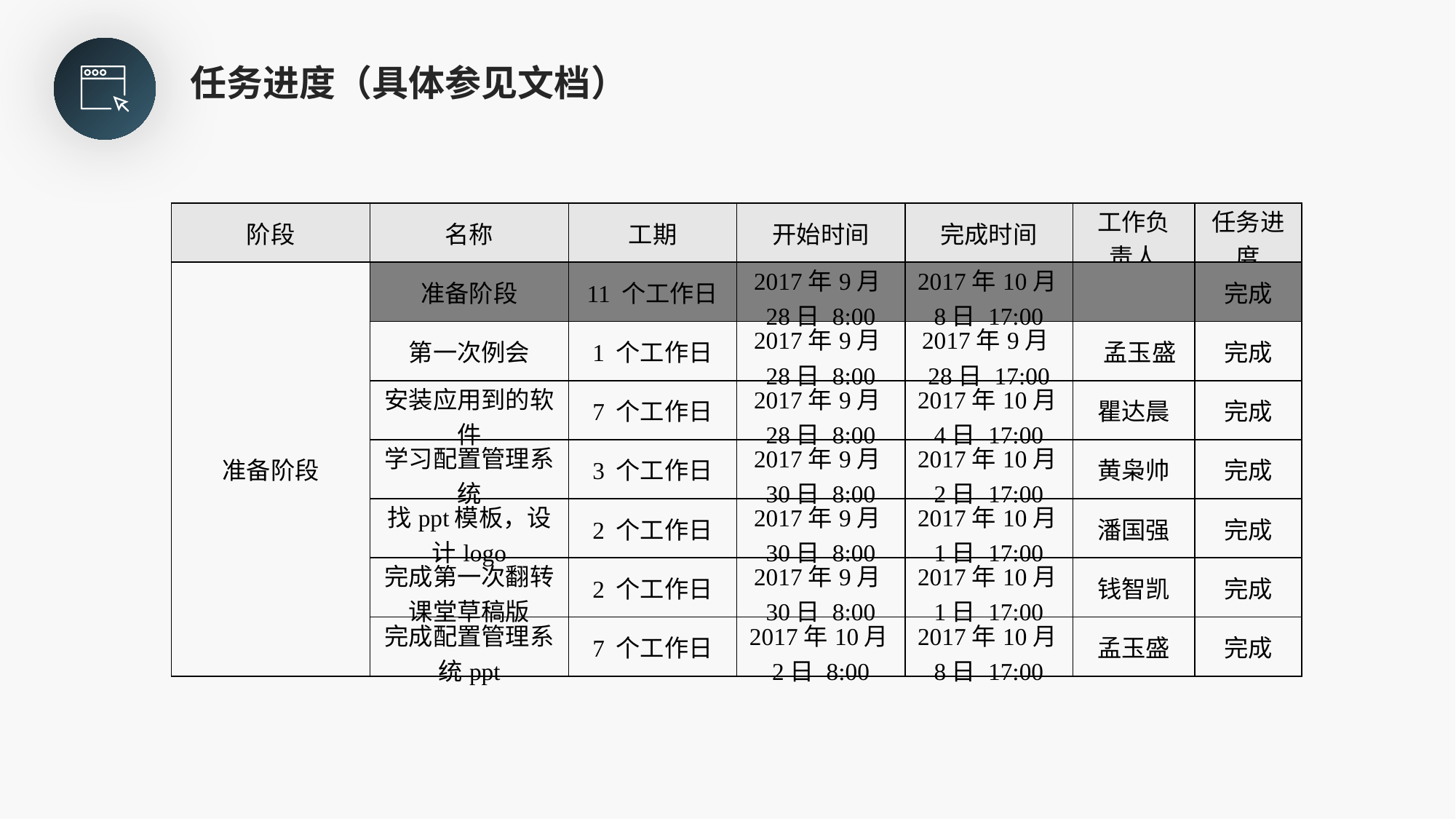

任务进度（具体参见文档）

| 阶段 | 名称 | 工期 | 开始时间 | 完成时间 | 工作负责人 | 任务进度 |
| --- | --- | --- | --- | --- | --- | --- |
| 准备阶段 | 准备阶段 | 11 个工作日 | 2017年9月28日 8:00 | 2017年10月8日 17:00 |  | 完成 |
|  | 第一次例会 | 1 个工作日 | 2017年9月28日 8:00 | 2017年9月28日 17:00 | 孟玉盛 | 完成 |
|  | 安装应用到的软件 | 7 个工作日 | 2017年9月28日 8:00 | 2017年10月4日 17:00 | 瞿达晨 | 完成 |
|  | 学习配置管理系统 | 3 个工作日 | 2017年9月30日 8:00 | 2017年10月2日 17:00 | 黄枭帅 | 完成 |
|  | 找ppt模板，设计logo | 2 个工作日 | 2017年9月30日 8:00 | 2017年10月1日 17:00 | 潘国强 | 完成 |
|  | 完成第一次翻转课堂草稿版 | 2 个工作日 | 2017年9月30日 8:00 | 2017年10月1日 17:00 | 钱智凯 | 完成 |
|  | 完成配置管理系统ppt | 7 个工作日 | 2017年10月2日 8:00 | 2017年10月8日 17:00 | 孟玉盛 | 完成 |